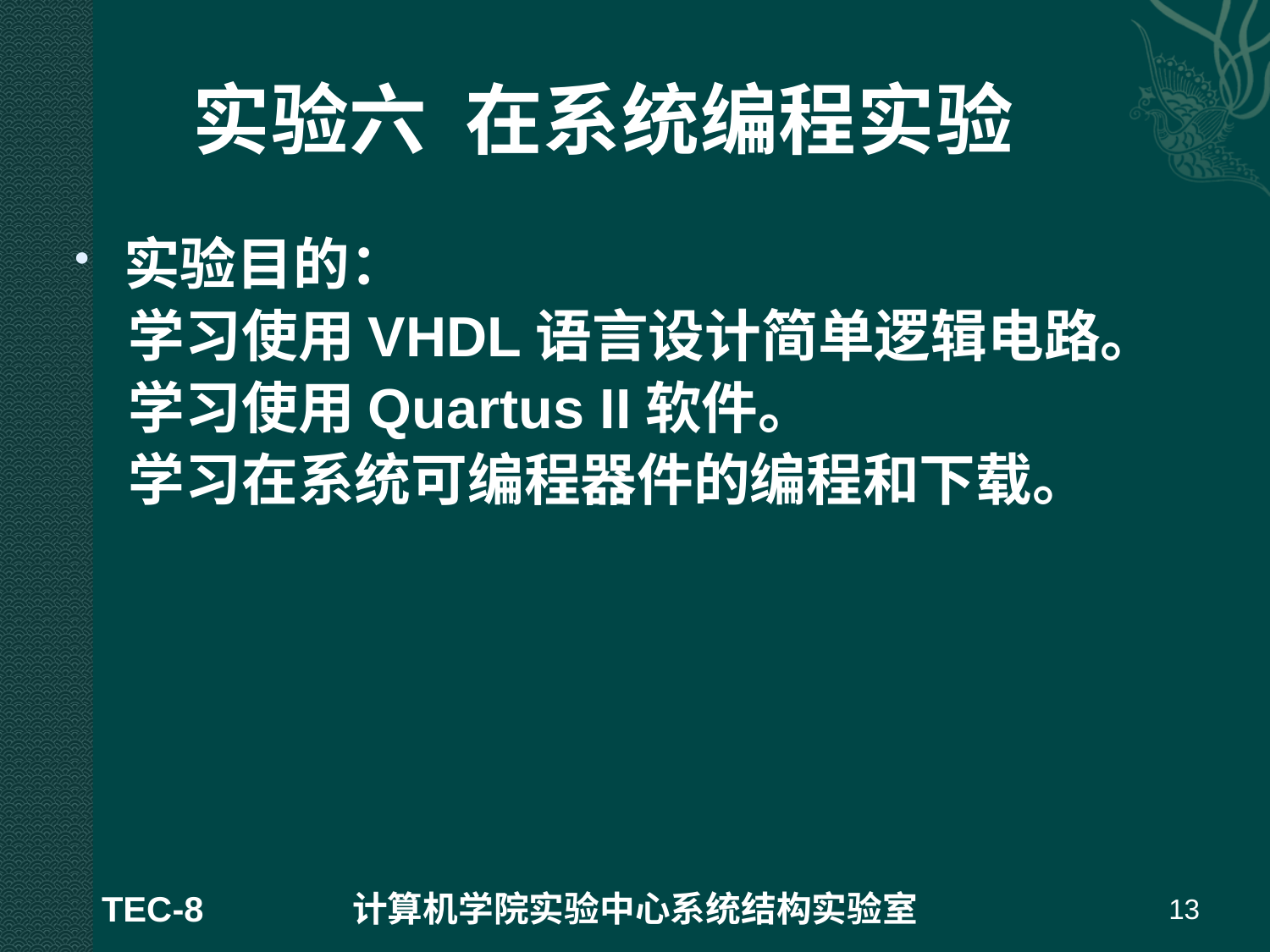

# 实验六  在系统编程实验
实验目的：
   学习使用VHDL语言设计简单逻辑电路。
   学习使用Quartus II软件。
   学习在系统可编程器件的编程和下载。

TEC-8
计算机学院实验中心系统结构实验室
13